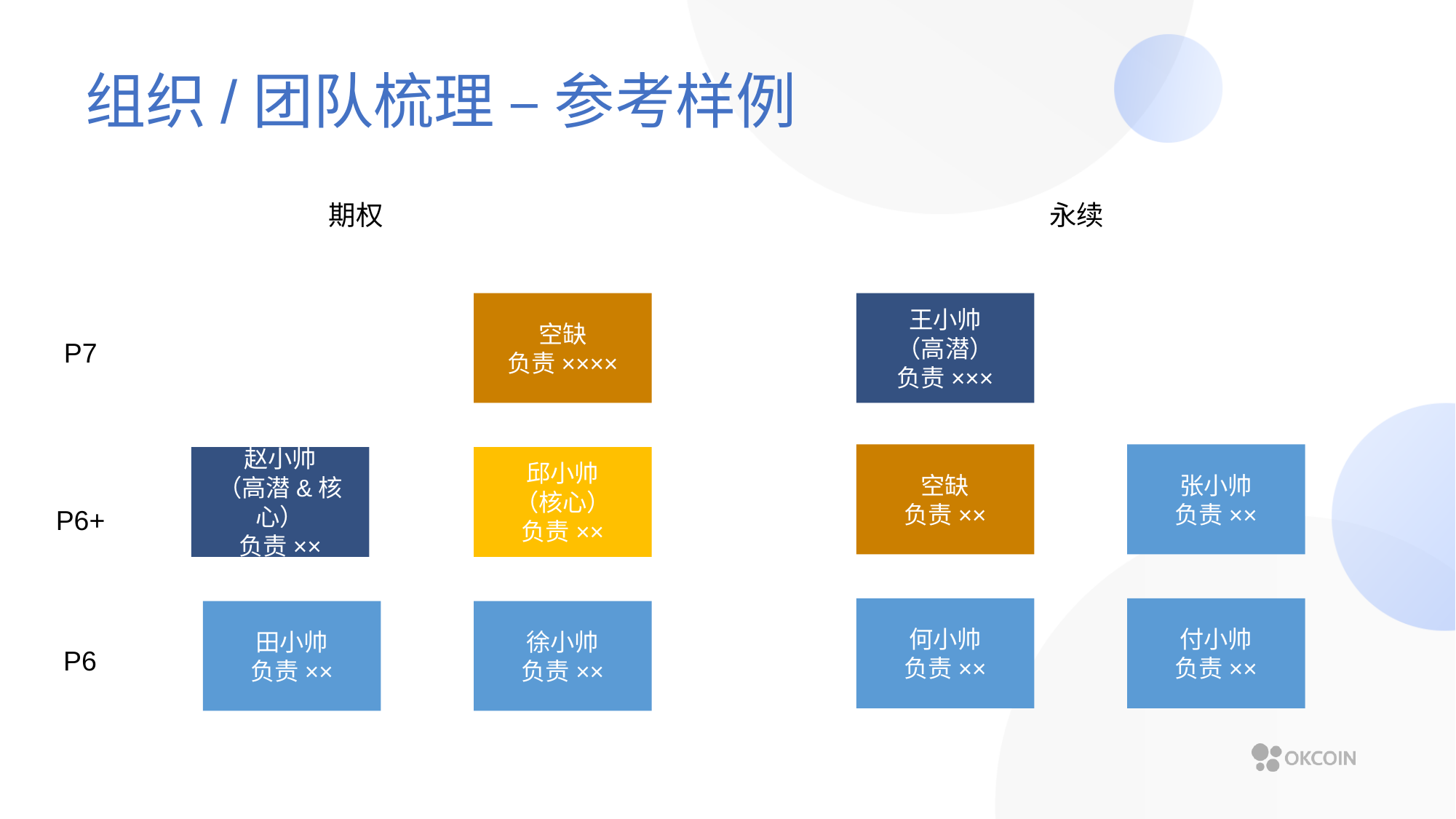

# 组织/团队梳理 – 参考样例
期权
永续
空缺
负责××××
王小帅
（高潜）
负责×××
P7
空缺
负责××
张小帅
负责××
赵小帅
（高潜&核心）
负责××
邱小帅
（核心）
负责××
P6+
何小帅
负责××
付小帅
负责××
田小帅
负责××
徐小帅
负责××
P6